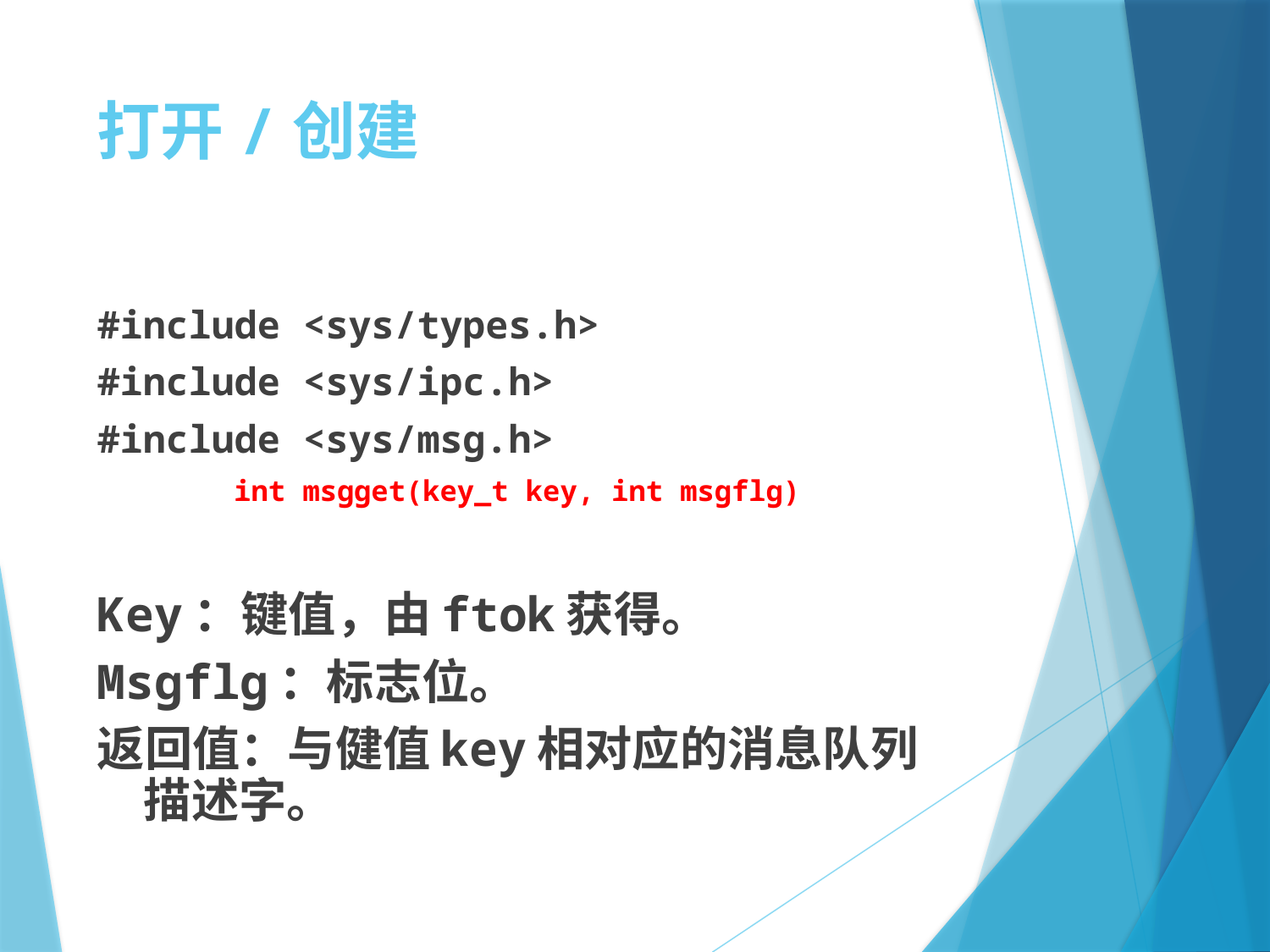

# 打开/创建
#include <sys/types.h>
#include <sys/ipc.h>
#include <sys/msg.h>
int msgget(key_t key, int msgflg)

Key：键值，由ftok获得。
Msgflg：标志位。
返回值：与健值key相对应的消息队列描述字。